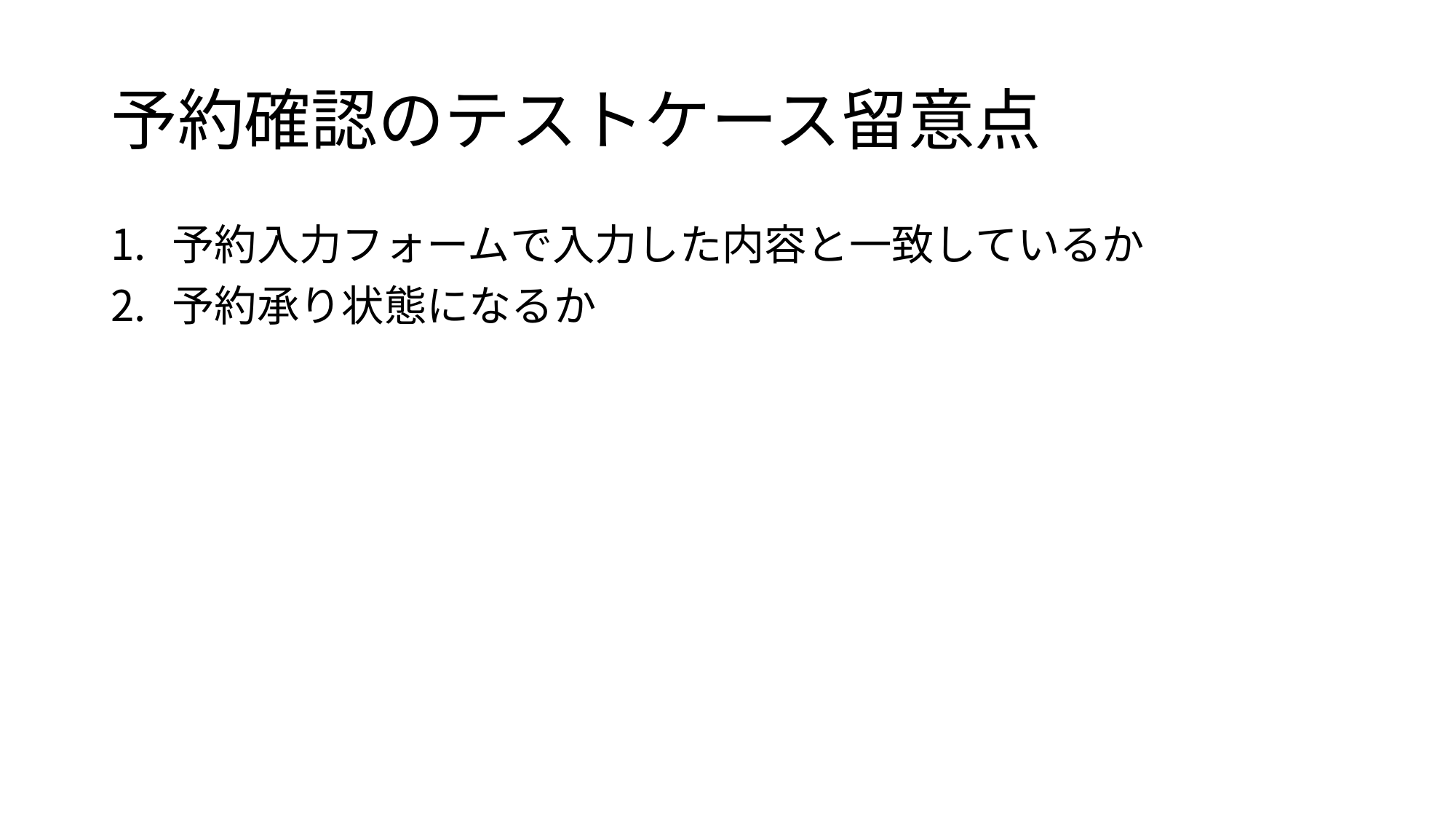

# 予約確認のテストケース留意点
予約入力フォームで入力した内容と一致しているか
予約承り状態になるか